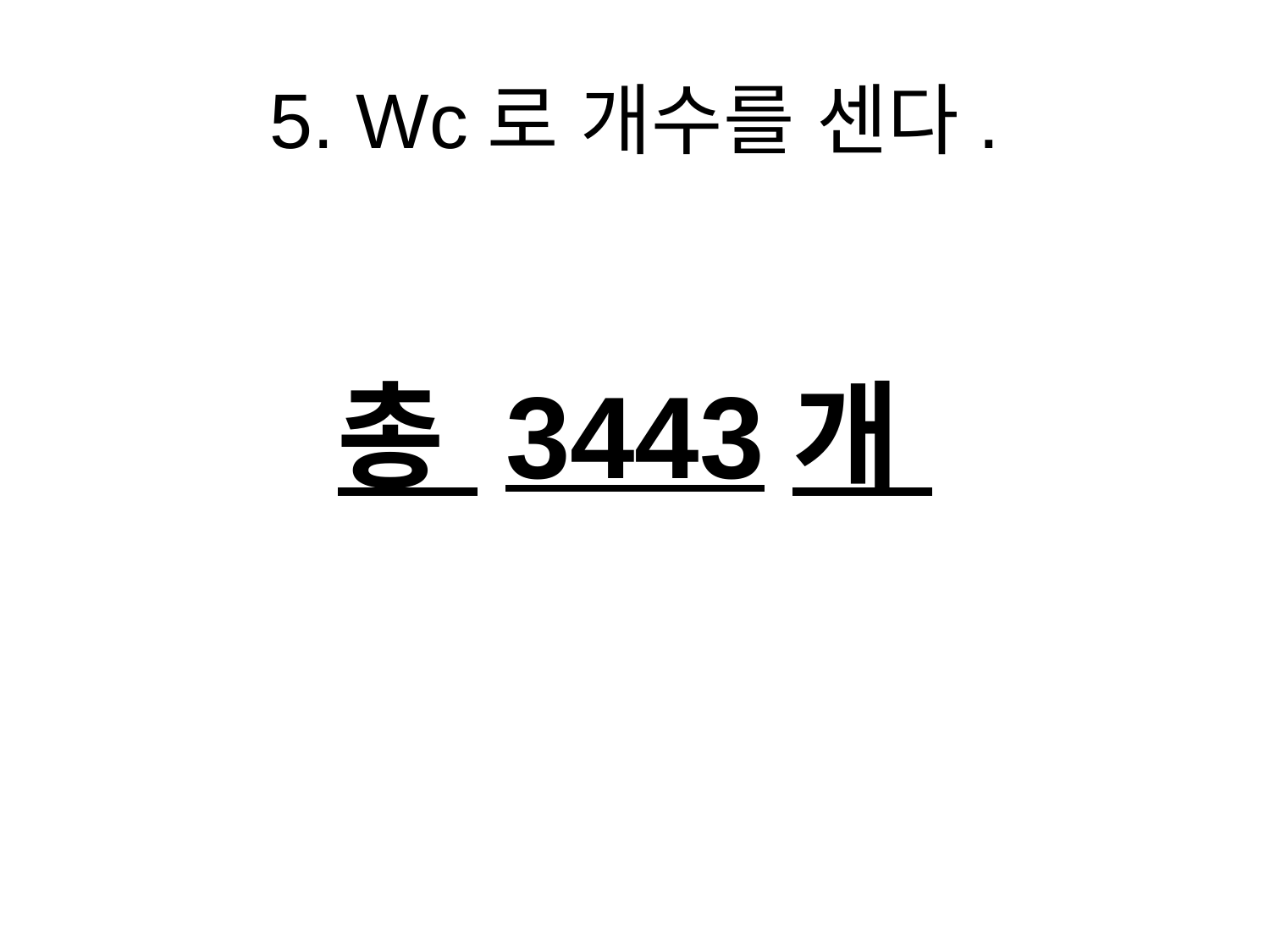

# 5. Wc로 개수를 센다.
총 3443개